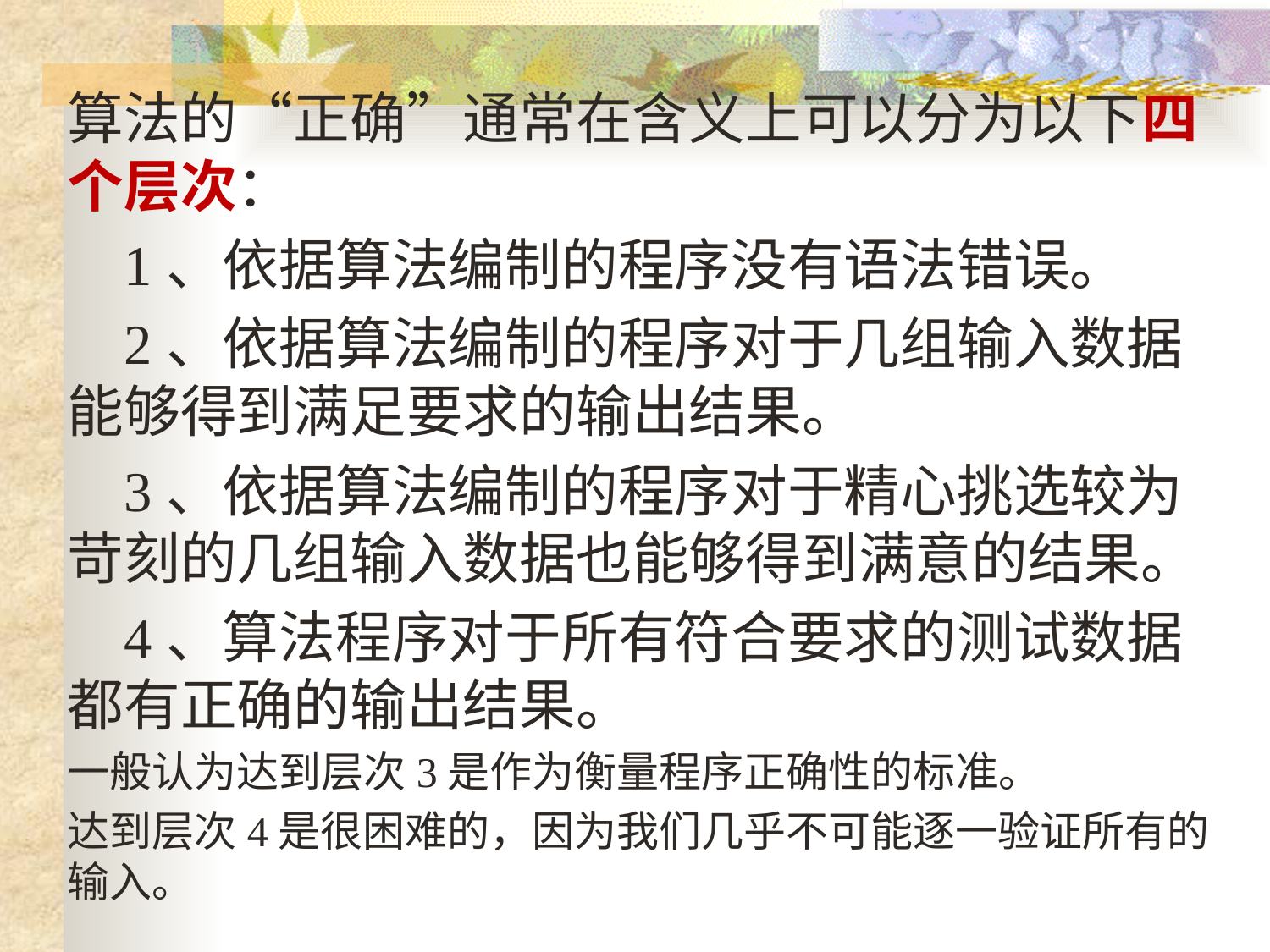

算法的“正确”通常在含义上可以分为以下四个层次：
    1、依据算法编制的程序没有语法错误。
    2、依据算法编制的程序对于几组输入数据能够得到满足要求的输出结果。
    3、依据算法编制的程序对于精心挑选较为苛刻的几组输入数据也能够得到满意的结果。
    4、算法程序对于所有符合要求的测试数据都有正确的输出结果。
一般认为达到层次3是作为衡量程序正确性的标准。
达到层次4是很困难的，因为我们几乎不可能逐一验证所有的输入。